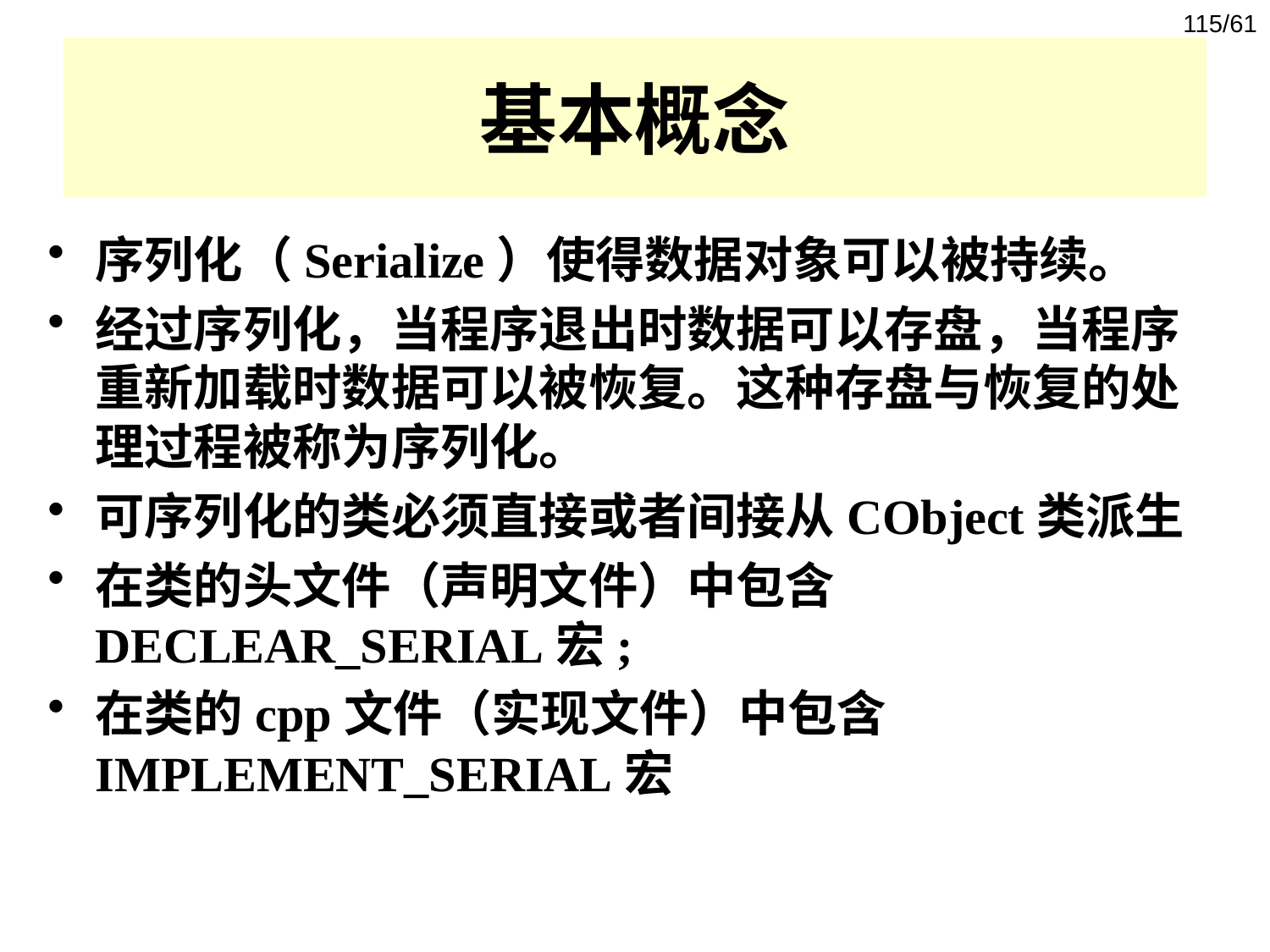

115/61
# 基本概念
序列化（Serialize）使得数据对象可以被持续。
经过序列化，当程序退出时数据可以存盘，当程序重新加载时数据可以被恢复。这种存盘与恢复的处理过程被称为序列化。
可序列化的类必须直接或者间接从CObject类派生
在类的头文件（声明文件）中包含DECLEAR_SERIAL宏;
在类的cpp文件（实现文件）中包含IMPLEMENT_SERIAL宏